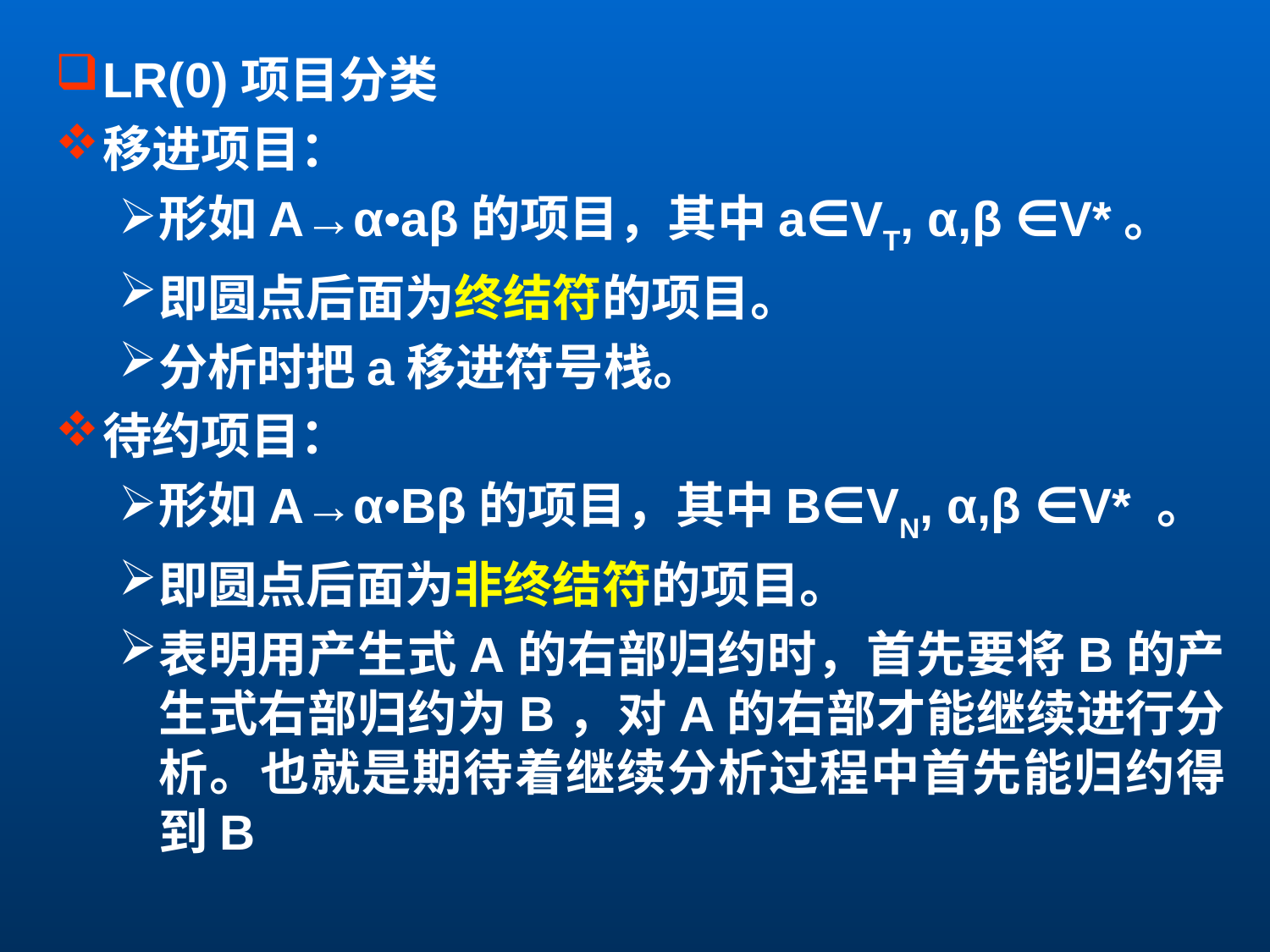

LR(0)项目分类
移进项目：
形如A→α•аβ的项目，其中а∈VT, α,β ∈V*。
即圆点后面为终结符的项目。
分析时把а移进符号栈。
待约项目：
形如A→α•Bβ的项目，其中B∈VN, α,β ∈V* 。
即圆点后面为非终结符的项目。
表明用产生式A的右部归约时，首先要将B的产生式右部归约为B，对A的右部才能继续进行分析。也就是期待着继续分析过程中首先能归约得到B